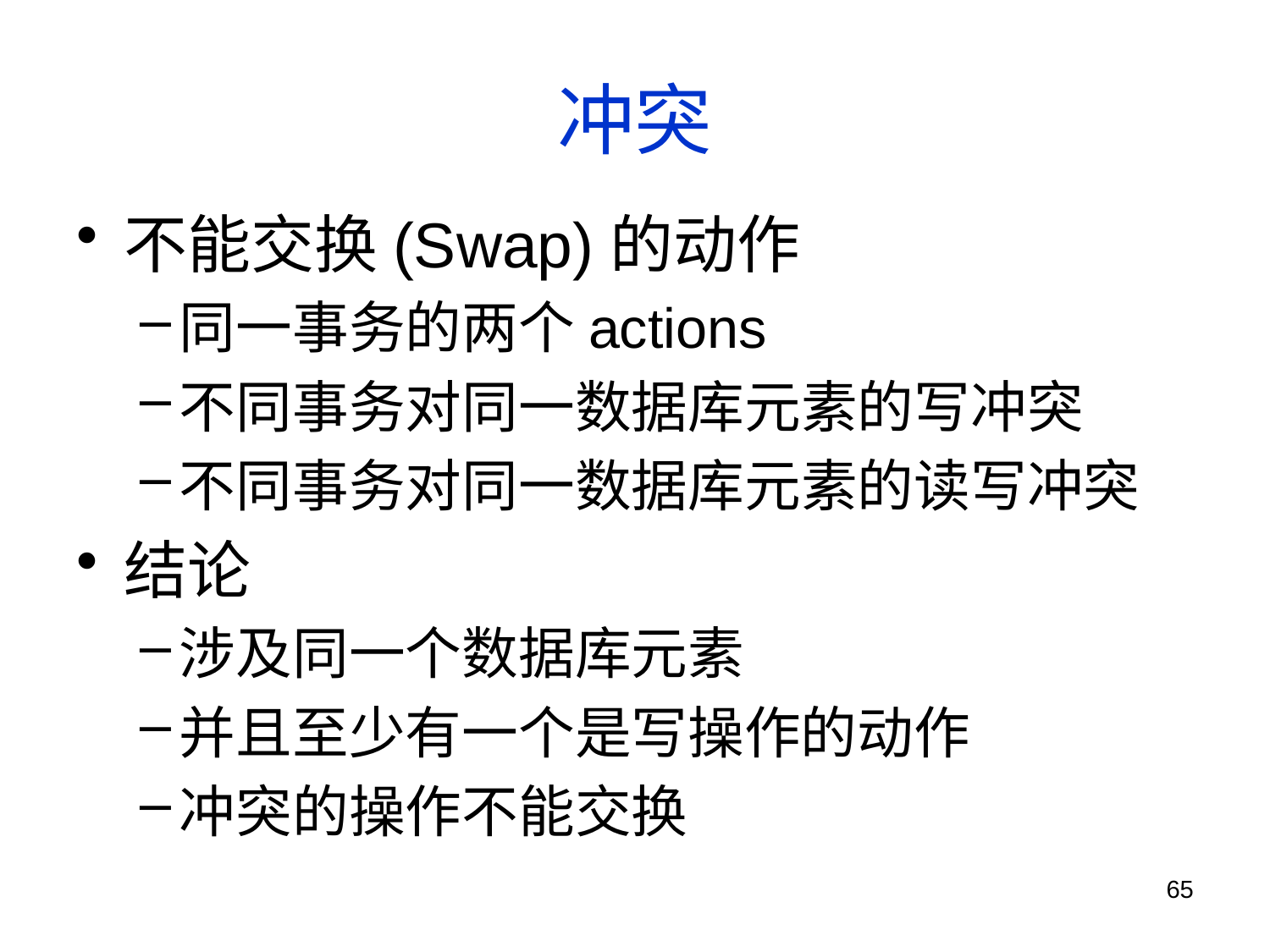

# 冲突
不能交换(Swap)的动作
同一事务的两个actions
不同事务对同一数据库元素的写冲突
不同事务对同一数据库元素的读写冲突
结论
涉及同一个数据库元素
并且至少有一个是写操作的动作
冲突的操作不能交换
65